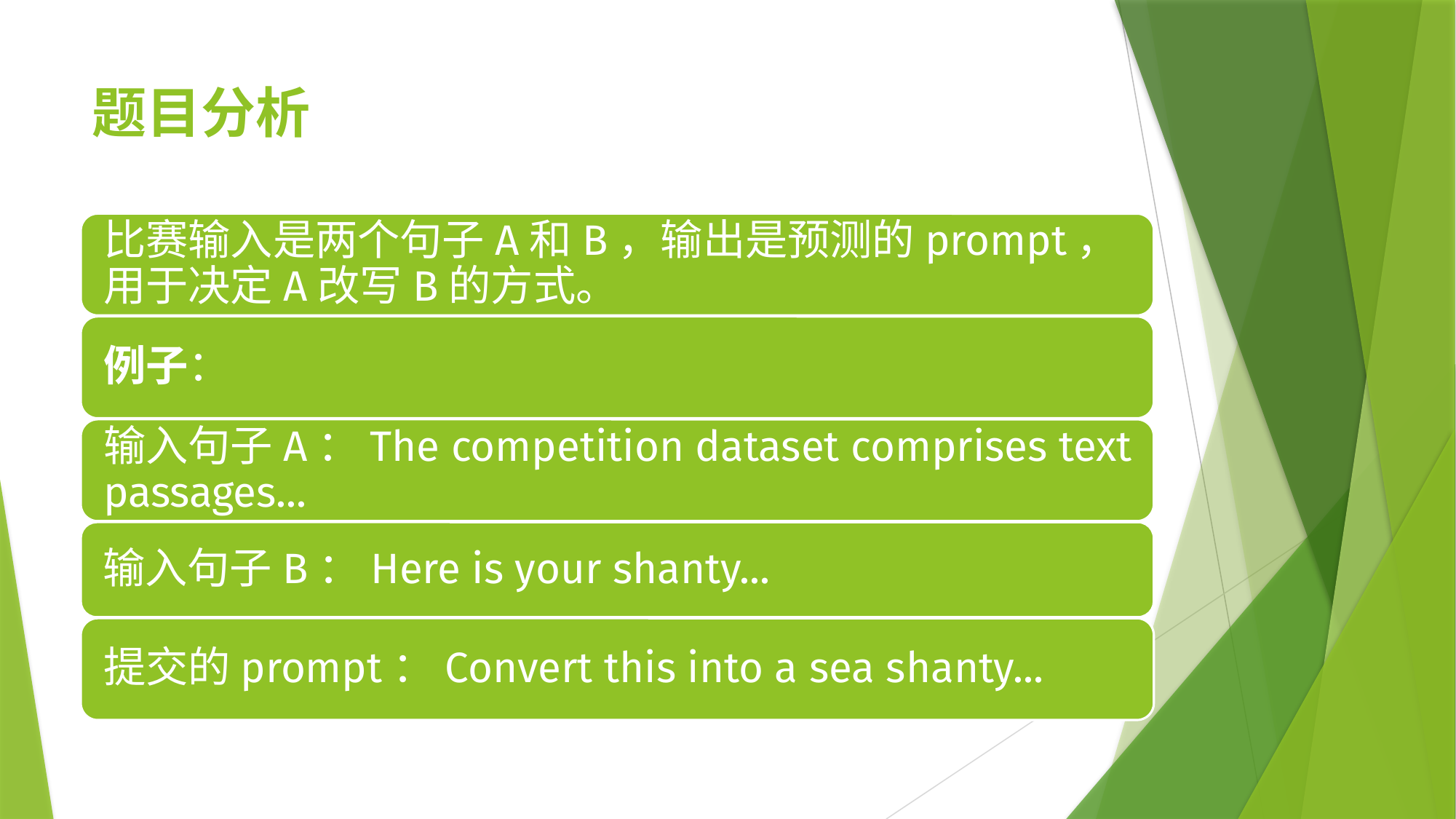

# 题目分析
比赛输入是两个句子A和B，输出是预测的prompt，用于决定A改写B的方式。
例子：
输入句子A：The competition dataset comprises text passages...
输入句子B：Here is your shanty...
提交的prompt：Convert this into a sea shanty...